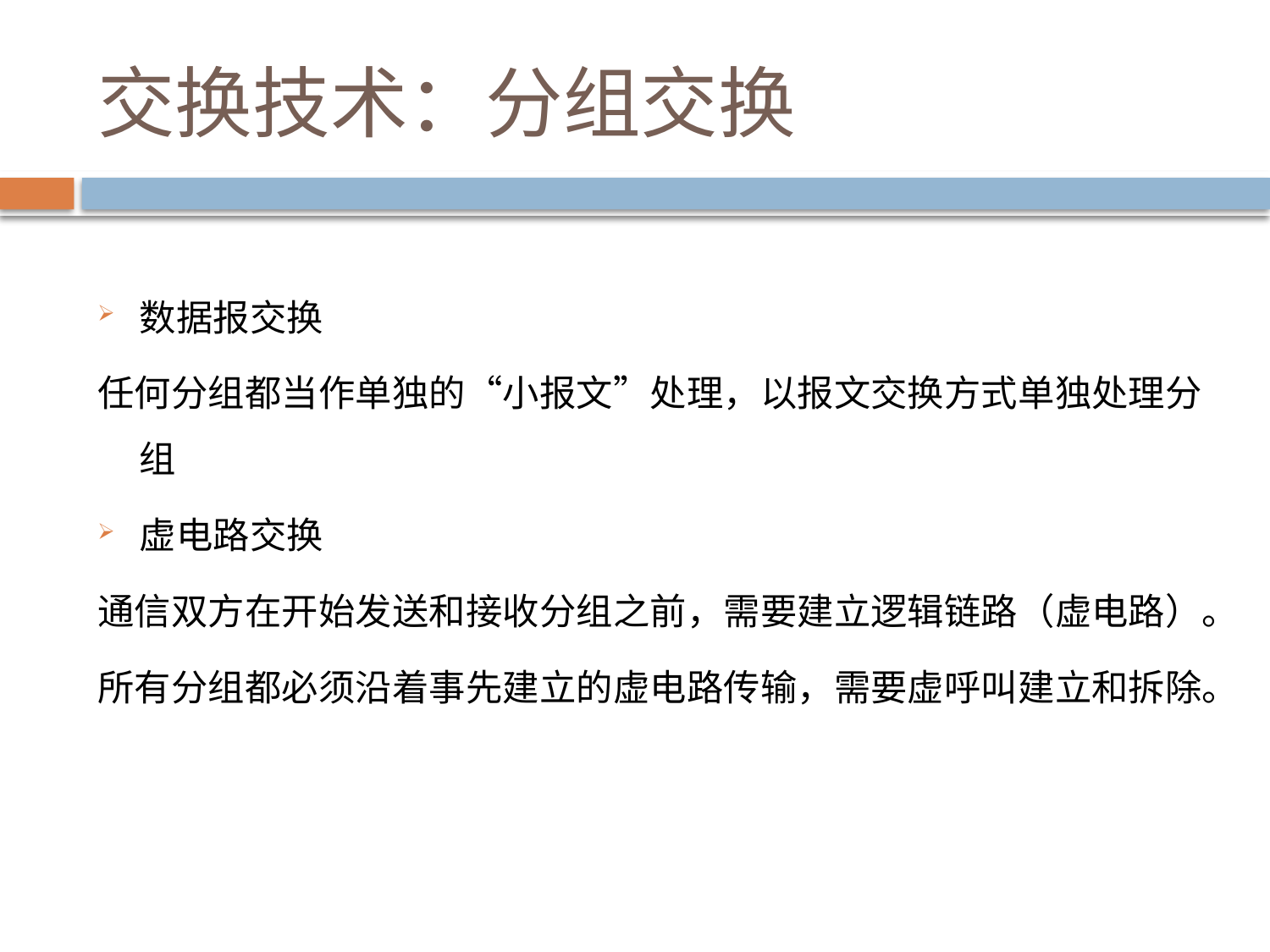

# 交换技术：分组交换

数据报交换
任何分组都当作单独的“小报文”处理，以报文交换方式单独处理分组
虚电路交换
通信双方在开始发送和接收分组之前，需要建立逻辑链路（虚电路）。
所有分组都必须沿着事先建立的虚电路传输，需要虚呼叫建立和拆除。